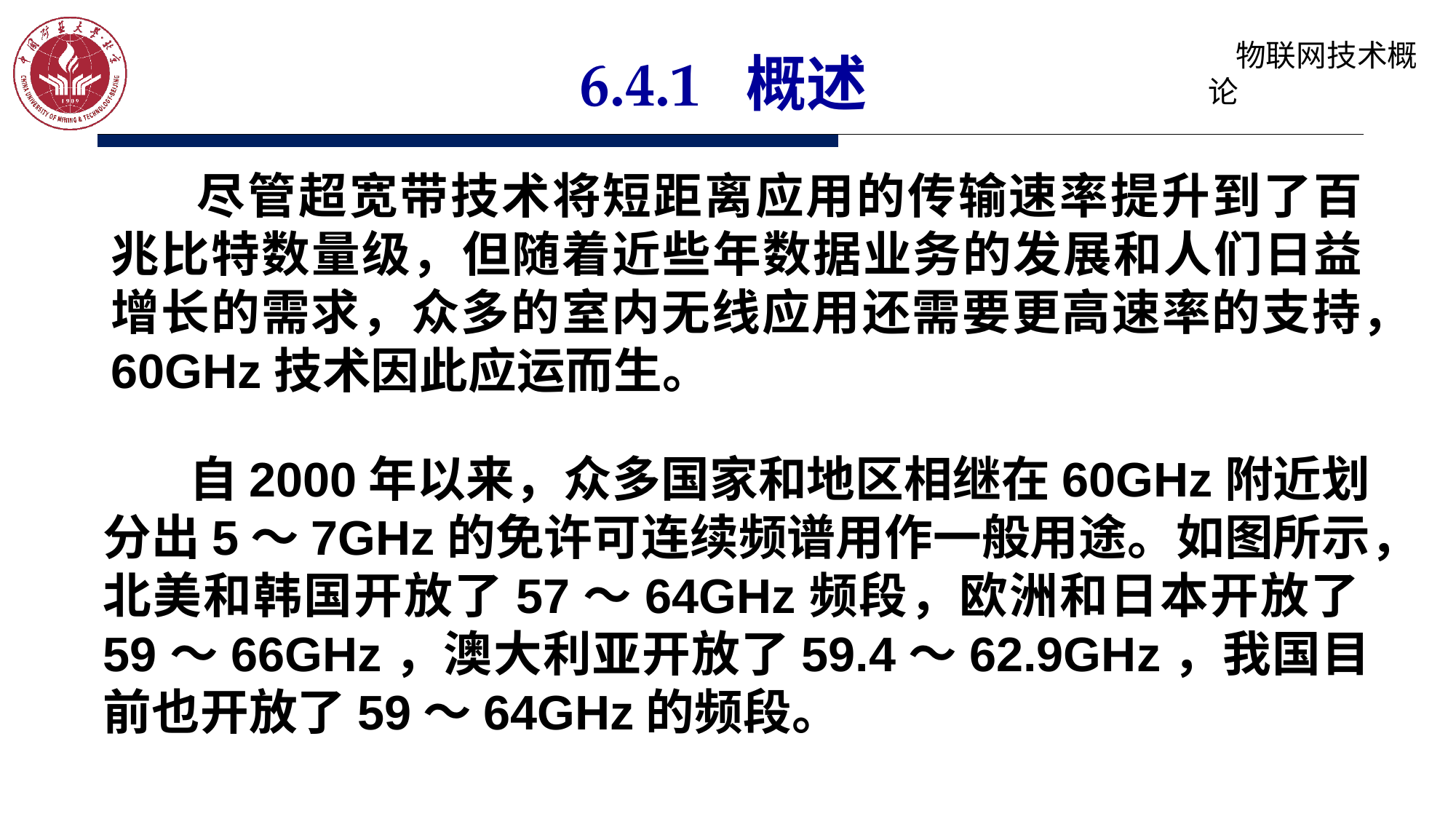

# 6.4.1  概述
尽管超宽带技术将短距离应用的传输速率提升到了百兆比特数量级，但随着近些年数据业务的发展和人们日益增长的需求，众多的室内无线应用还需要更高速率的支持，60GHz技术因此应运而生。

自2000年以来，众多国家和地区相继在60GHz附近划分出5～7GHz的免许可连续频谱用作一般用途。如图所示，北美和韩国开放了57～64GHz频段，欧洲和日本开放了59～66GHz，澳大利亚开放了59.4～62.9GHz，我国目前也开放了59～64GHz的频段。